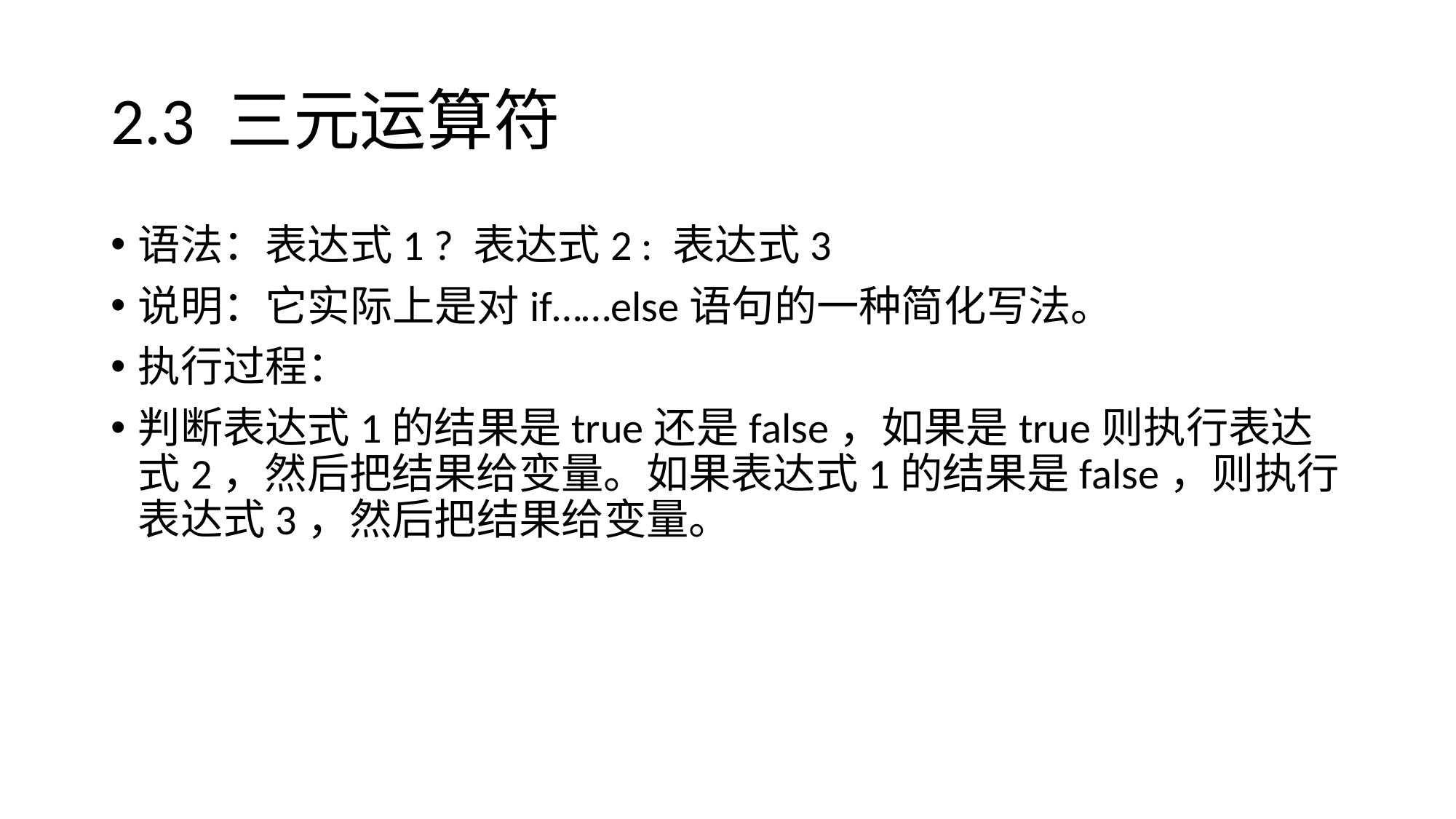

# 2.3 三元运算符
语法：表达式1 ? 表达式2 : 表达式3
说明：它实际上是对if……else语句的一种简化写法。
执行过程：
判断表达式1的结果是true还是false，如果是true则执行表达式2，然后把结果给变量。如果表达式1的结果是false，则执行表达式3，然后把结果给变量。